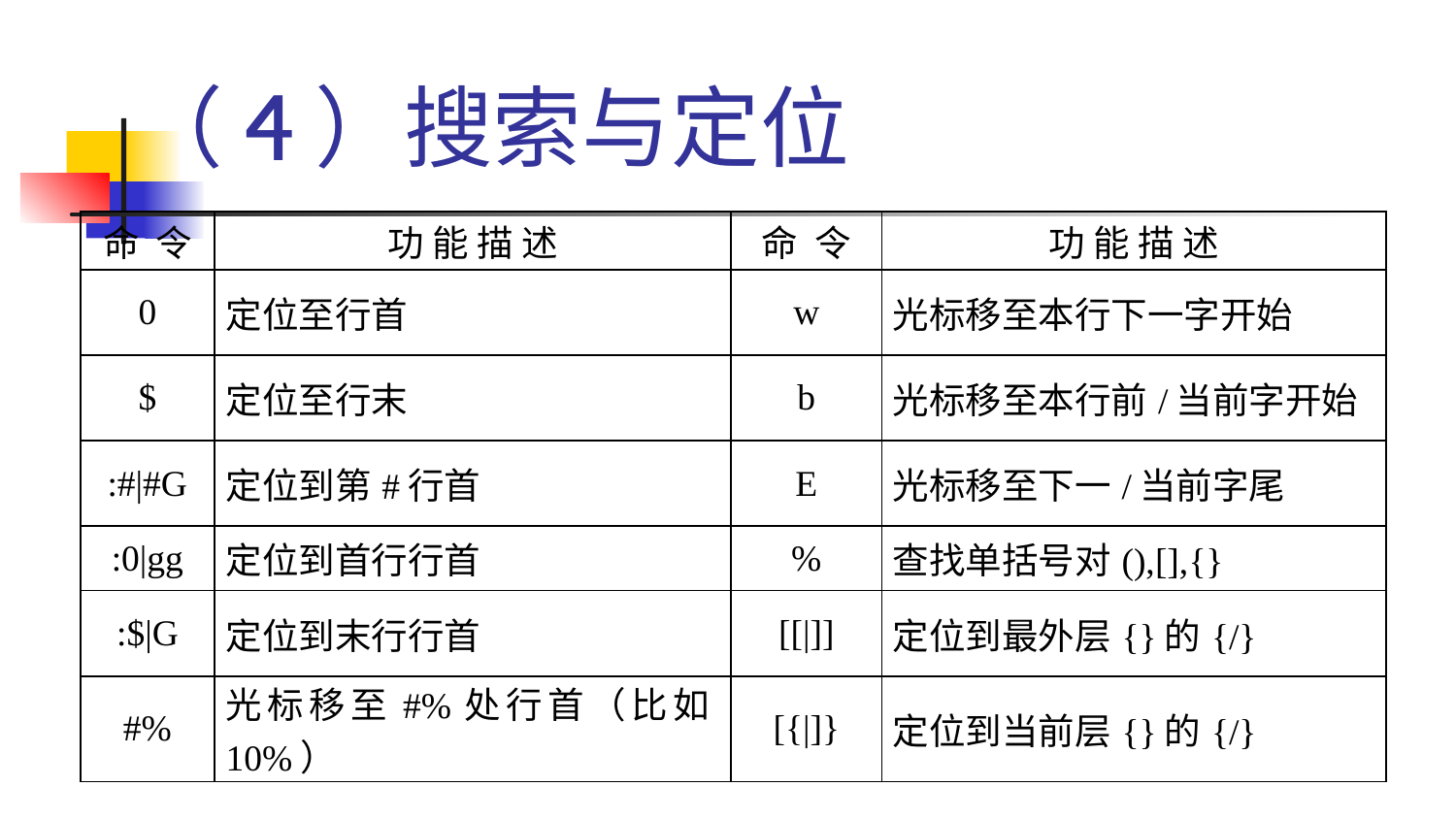

# （4）搜索与定位
| 命 令 | 功 能 描 述 | 命 令 | 功 能 描 述 |
| --- | --- | --- | --- |
| 0 | 定位至行首 | w | 光标移至本行下一字开始 |
| $ | 定位至行末 | b | 光标移至本行前/当前字开始 |
| :#|#G | 定位到第#行首 | E | 光标移至下一/当前字尾 |
| :0|gg | 定位到首行行首 | % | 查找单括号对(),[],{} |
| :$|G | 定位到末行行首 | [[|]] | 定位到最外层{}的{/} |
| #% | 光标移至#%处行首（比如10%） | [{|]} | 定位到当前层{}的{/} |